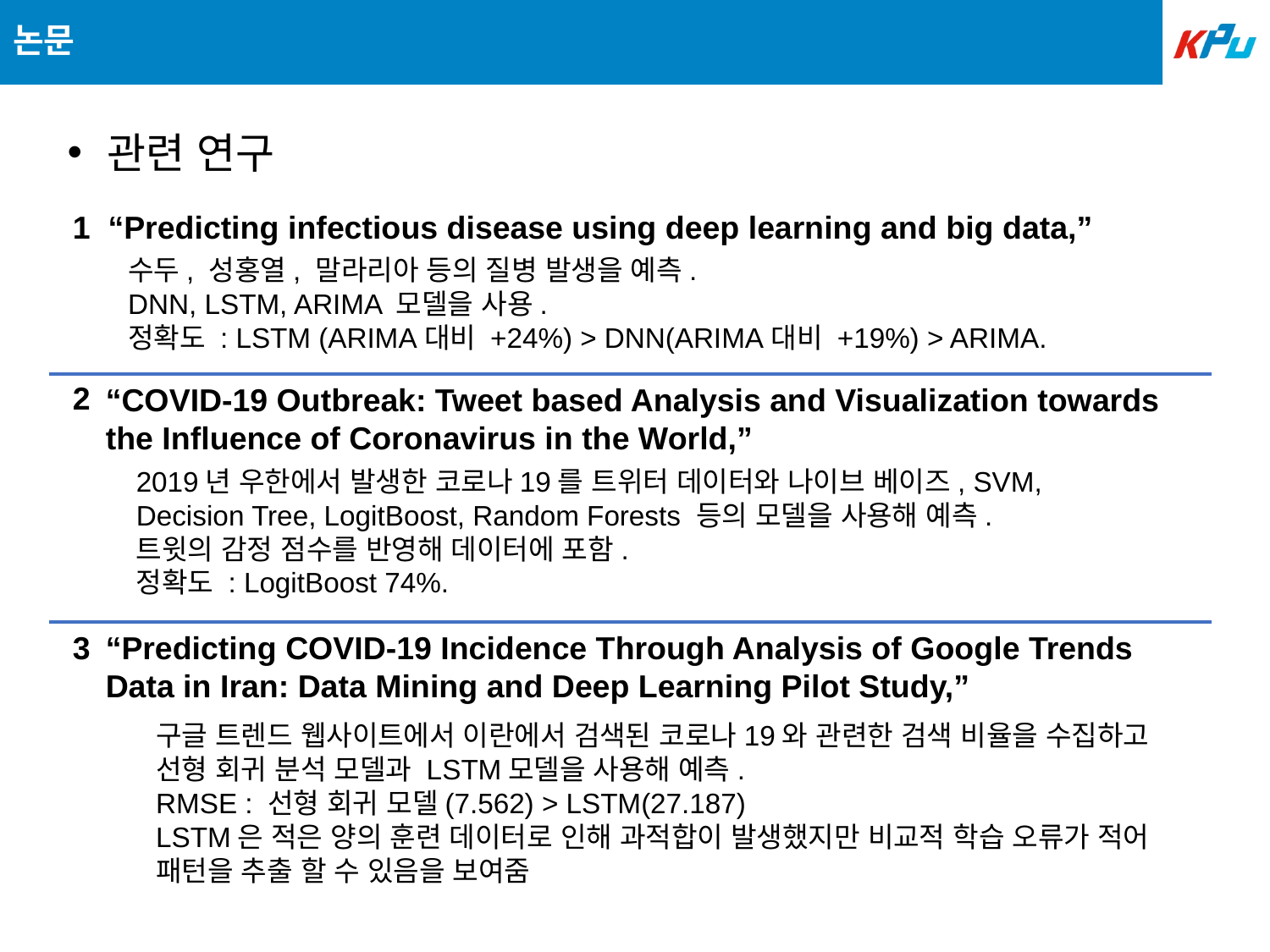

# 논문
관련 연구
1
“Predicting infectious disease using deep learning and big data,”
수두, 성홍열, 말라리아 등의 질병 발생을 예측.
DNN, LSTM, ARIMA 모델을 사용.
정확도 : LSTM (ARIMA대비 +24%) > DNN(ARIMA대비 +19%) > ARIMA.
“COVID-19 Outbreak: Tweet based Analysis and Visualization towards the Influence of Coronavirus in the World,”
2019년 우한에서 발생한 코로나19를 트위터 데이터와 나이브 베이즈, SVM,
Decision Tree, LogitBoost, Random Forests 등의 모델을 사용해 예측.
트윗의 감정 점수를 반영해 데이터에 포함.
정확도 : LogitBoost 74%.
“Predicting COVID-19 Incidence Through Analysis of Google Trends Data in Iran: Data Mining and Deep Learning Pilot Study,”
구글 트렌드 웹사이트에서 이란에서 검색된 코로나19와 관련한 검색 비율을 수집하고
선형 회귀 분석 모델과 LSTM모델을 사용해 예측.
RMSE : 선형 회귀 모델(7.562) > LSTM(27.187)
LSTM은 적은 양의 훈련 데이터로 인해 과적합이 발생했지만 비교적 학습 오류가 적어
패턴을 추출 할 수 있음을 보여줌
2
3